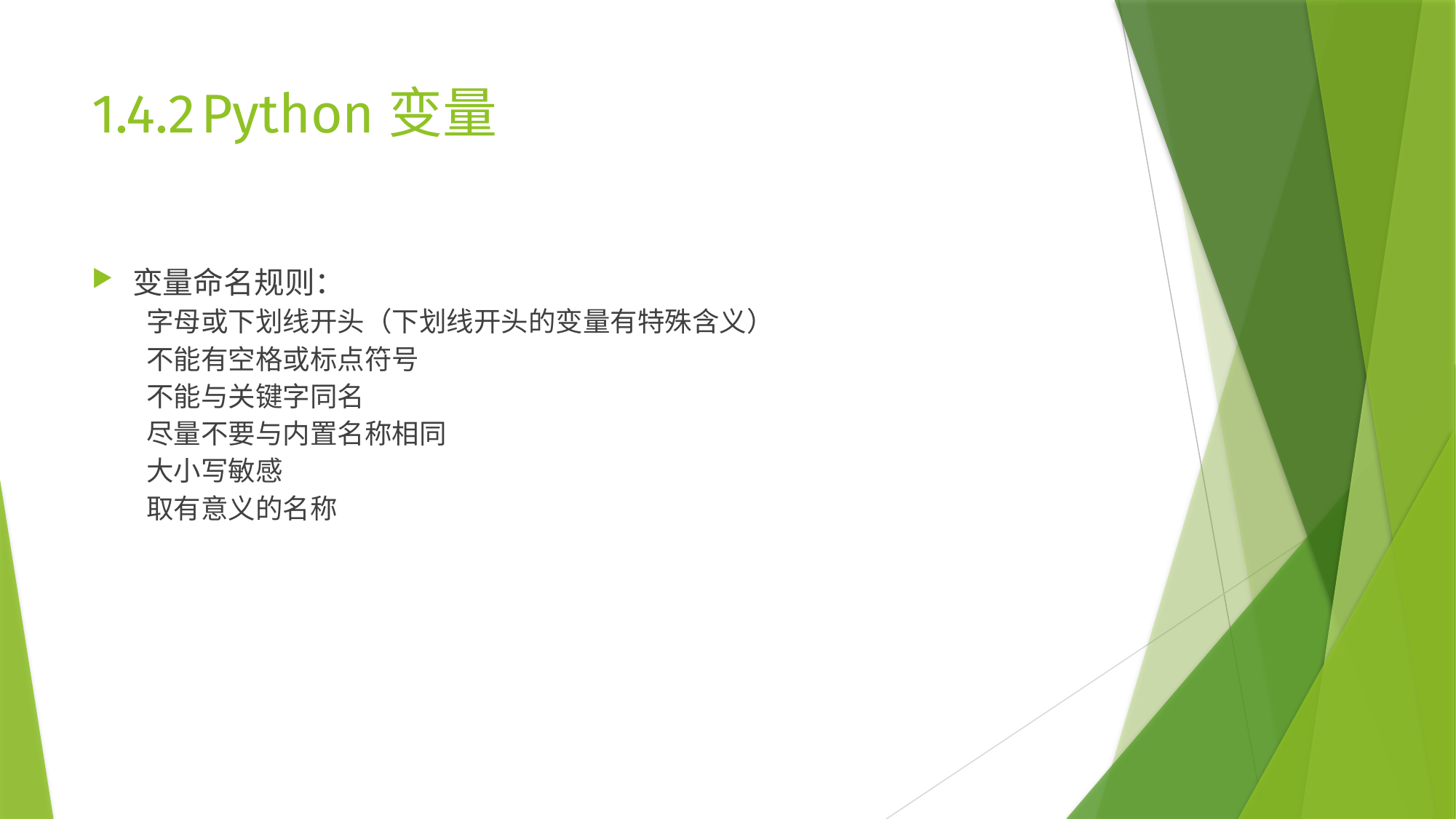

# 1.4.2	Python变量
变量命名规则：
字母或下划线开头（下划线开头的变量有特殊含义）
不能有空格或标点符号
不能与关键字同名
尽量不要与内置名称相同
大小写敏感
取有意义的名称